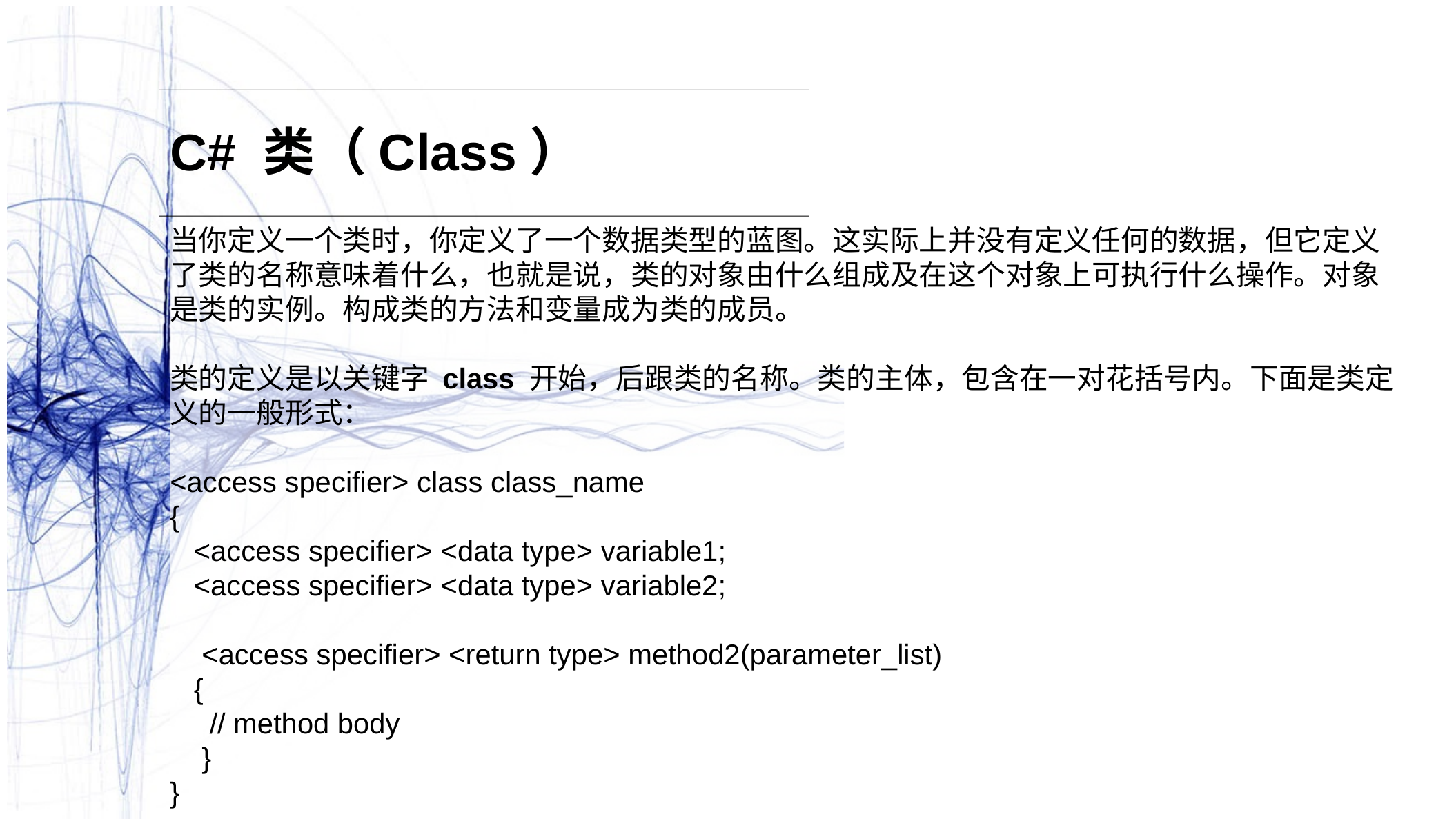

C# 类（Class）

当你定义一个类时，你定义了一个数据类型的蓝图。这实际上并没有定义任何的数据，但它定义了类的名称意味着什么，也就是说，类的对象由什么组成及在这个对象上可执行什么操作。对象是类的实例。构成类的方法和变量成为类的成员。

类的定义是以关键字 class 开始，后跟类的名称。类的主体，包含在一对花括号内。下面是类定义的一般形式：

<access specifier> class class_name
{
   <access specifier> <data type> variable1;
   <access specifier> <data type> variable2;

    <access specifier> <return type> method2(parameter_list)
   {
     // method body
    }
}